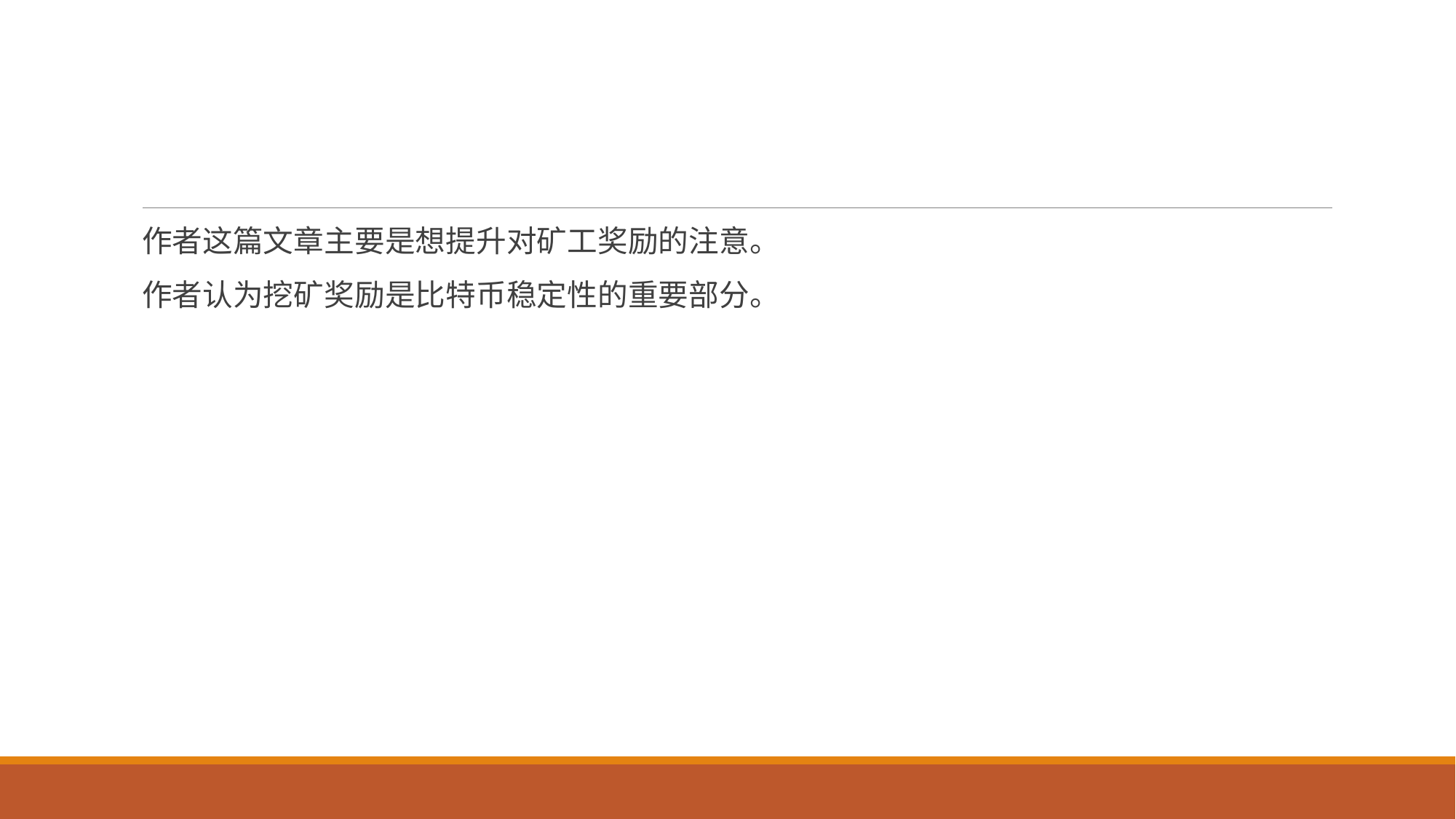

#
作者这篇文章主要是想提升对矿工奖励的注意。
作者认为挖矿奖励是比特币稳定性的重要部分。